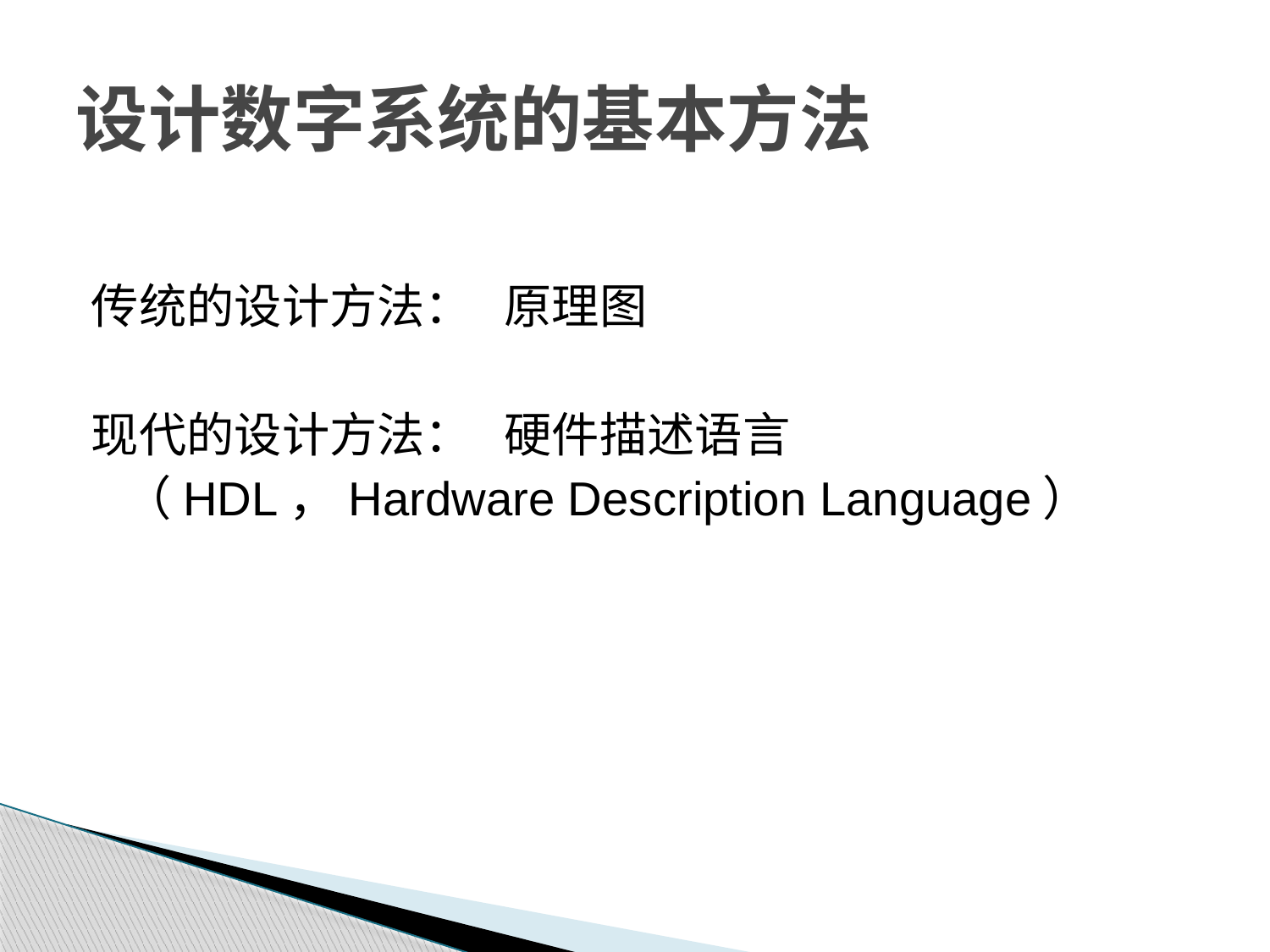

# 设计数字系统的基本方法

传统的设计方法：   原理图

现代的设计方法：   硬件描述语言
  （HDL，Hardware Description Language）